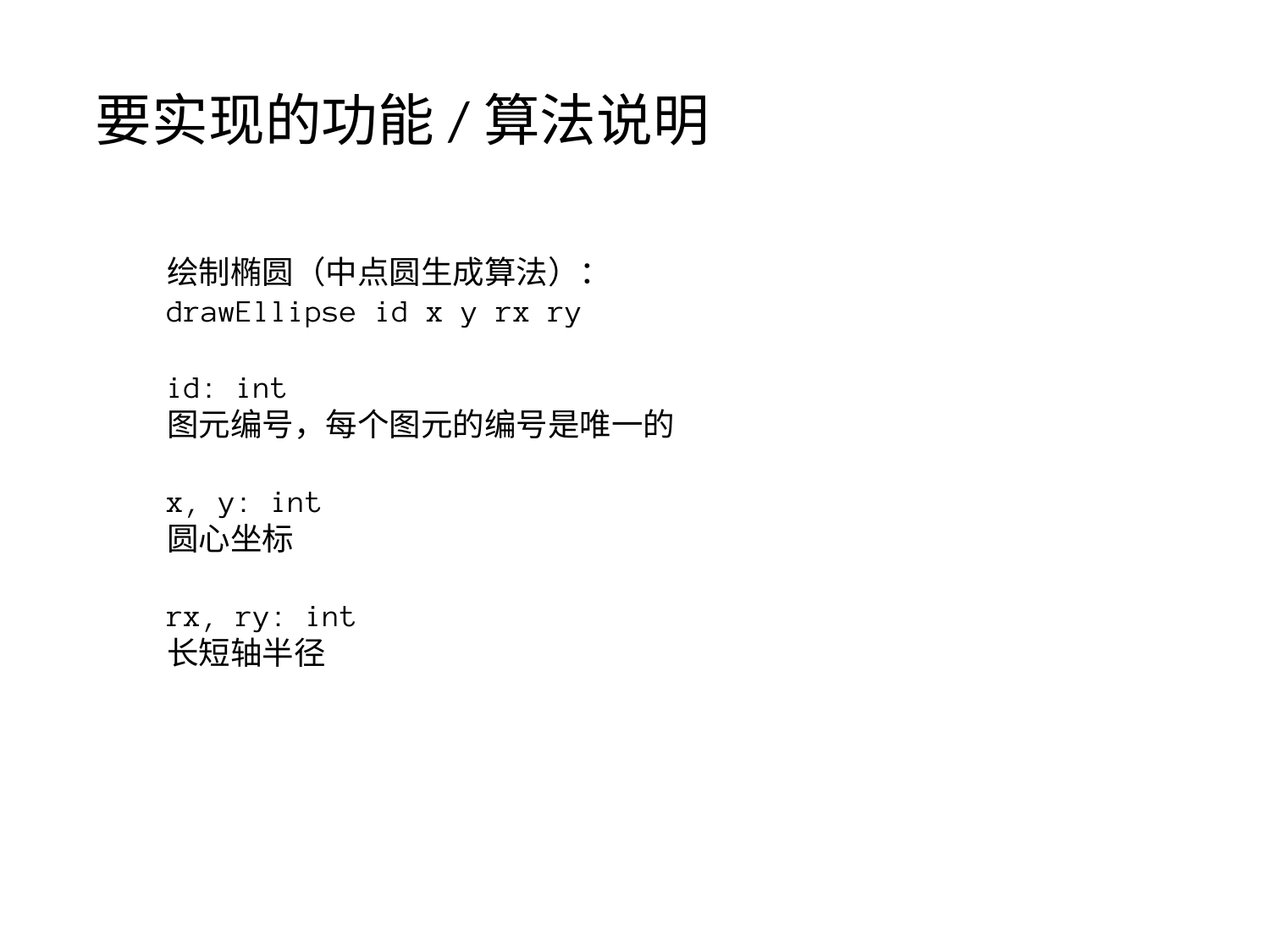

要实现的功能/算法说明
绘制椭圆（中点圆生成算法）：
drawEllipse id x y rx ry

id: int
图元编号，每个图元的编号是唯一的

x, y: int
圆心坐标

rx, ry: int
长短轴半径